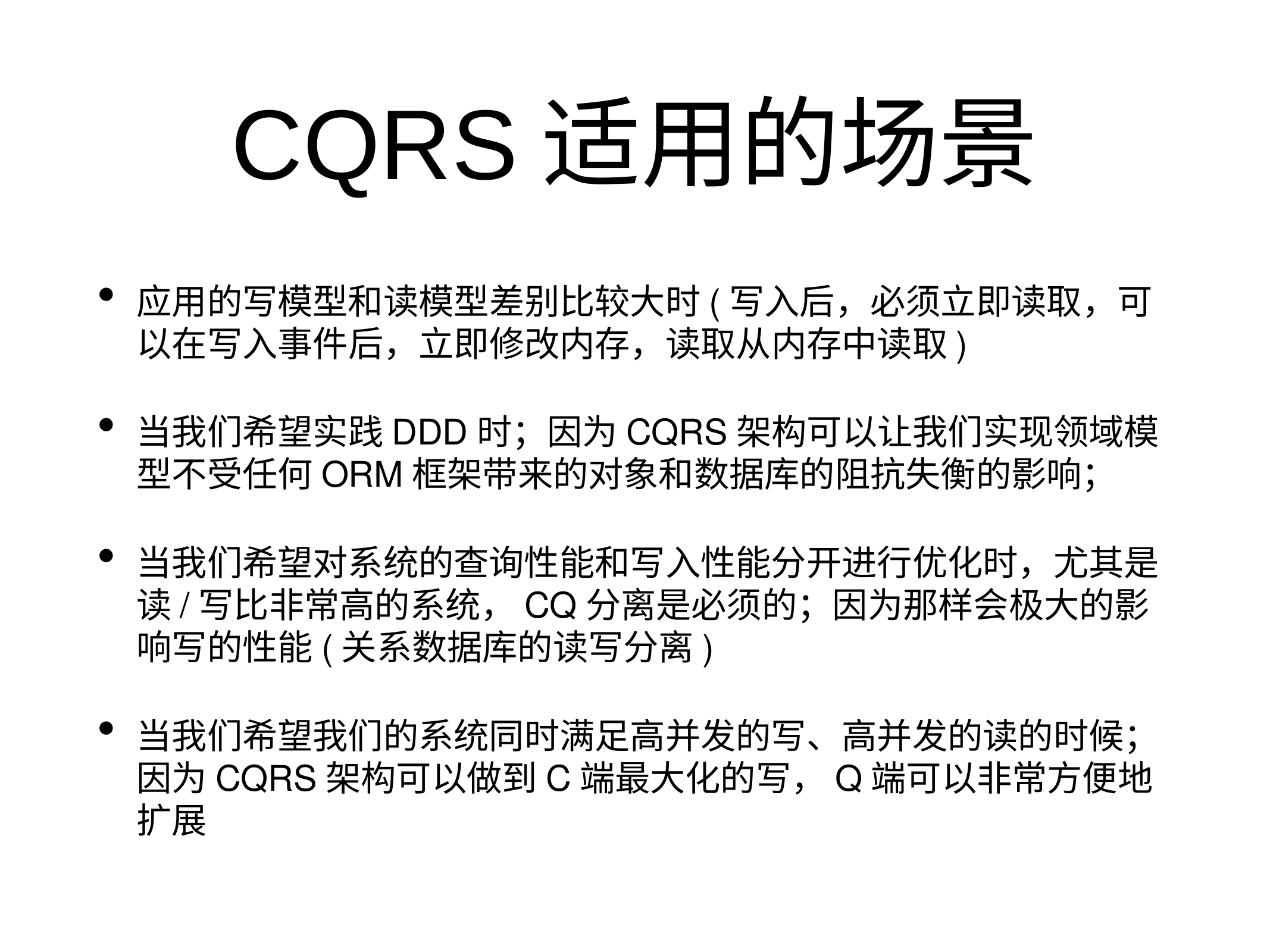

CQRS适用的场景
应用的写模型和读模型差别比较大时(写入后，必须立即读取，可以在写入事件后，立即修改内存，读取从内存中读取)
当我们希望实践DDD时；因为CQRS架构可以让我们实现领域模型不受任何ORM框架带来的对象和数据库的阻抗失衡的影响；
当我们希望对系统的查询性能和写入性能分开进行优化时，尤其是读/写比非常高的系统，CQ分离是必须的；因为那样会极大的影响写的性能(关系数据库的读写分离)
当我们希望我们的系统同时满足高并发的写、高并发的读的时候；因为CQRS架构可以做到C端最大化的写，Q端可以非常方便地扩展